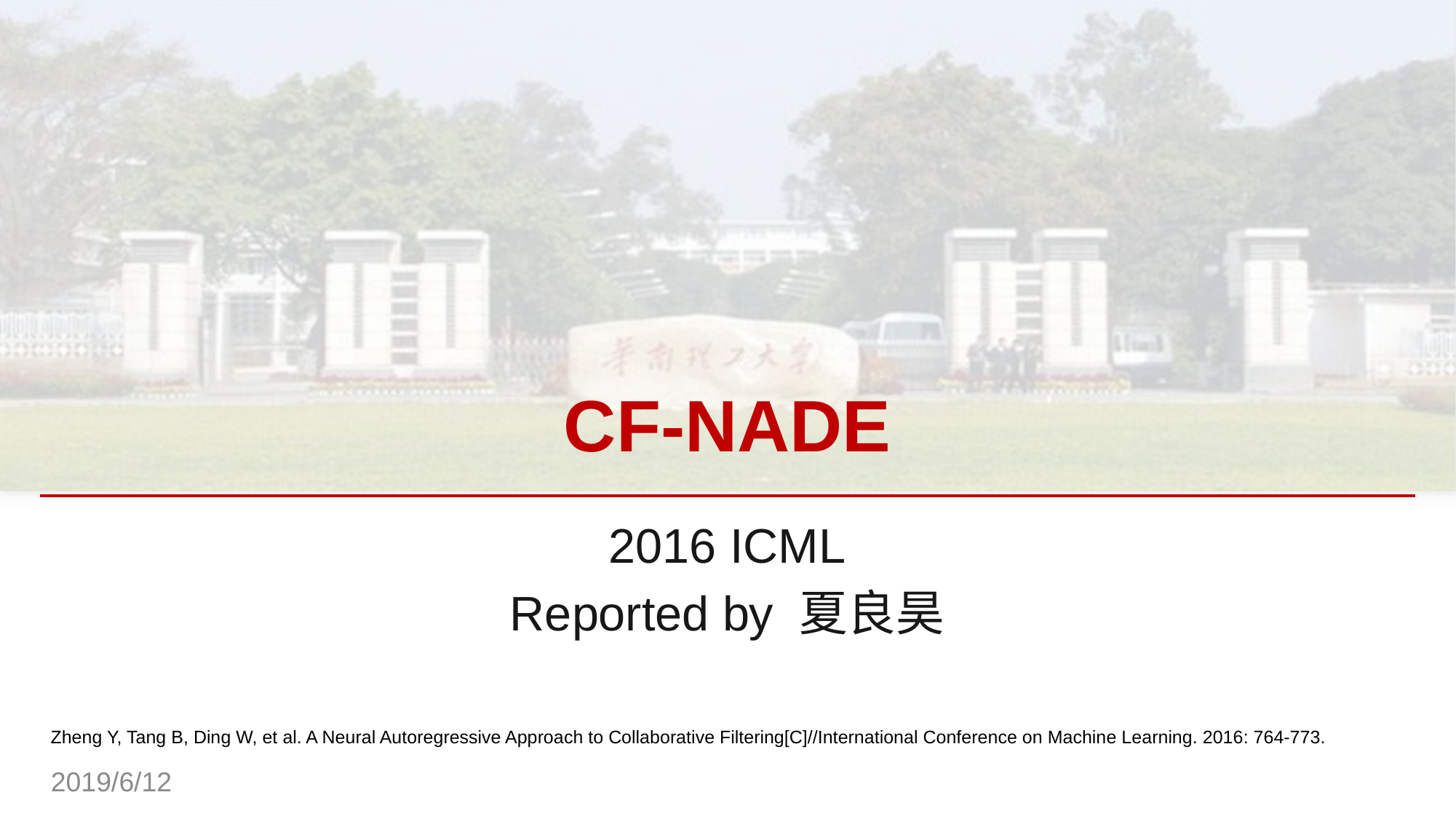

# CF-NADE
2016 ICML
Reported by 夏良昊
Zheng Y, Tang B, Ding W, et al. A Neural Autoregressive Approach to Collaborative Filtering[C]//International Conference on Machine Learning. 2016: 764-773.
2019/6/12